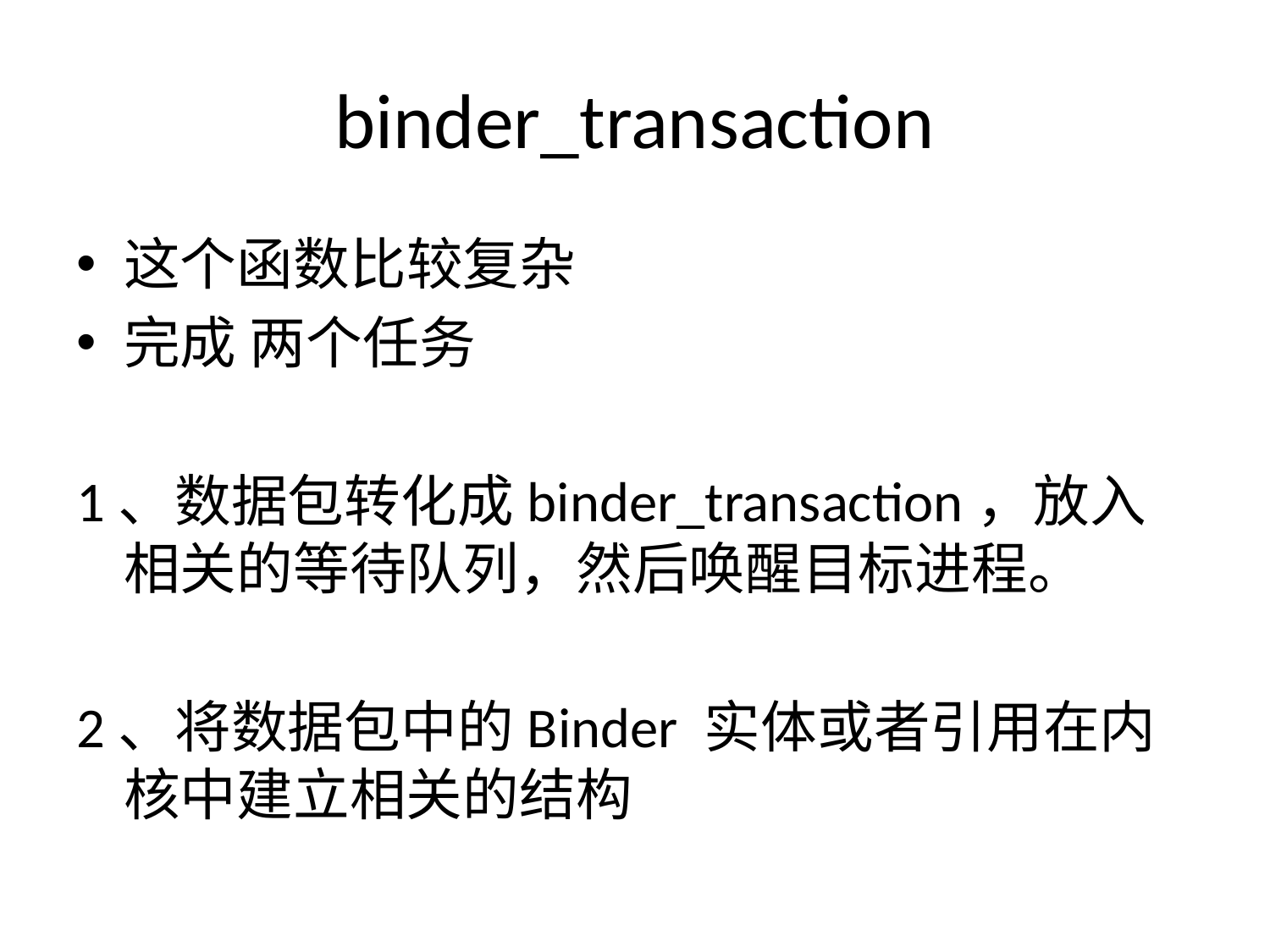

# binder_transaction
这个函数比较复杂
完成 两个任务

1、数据包转化成binder_transaction，放入相关的等待队列，然后唤醒目标进程。

2、将数据包中的Binder 实体或者引用在内核中建立相关的结构